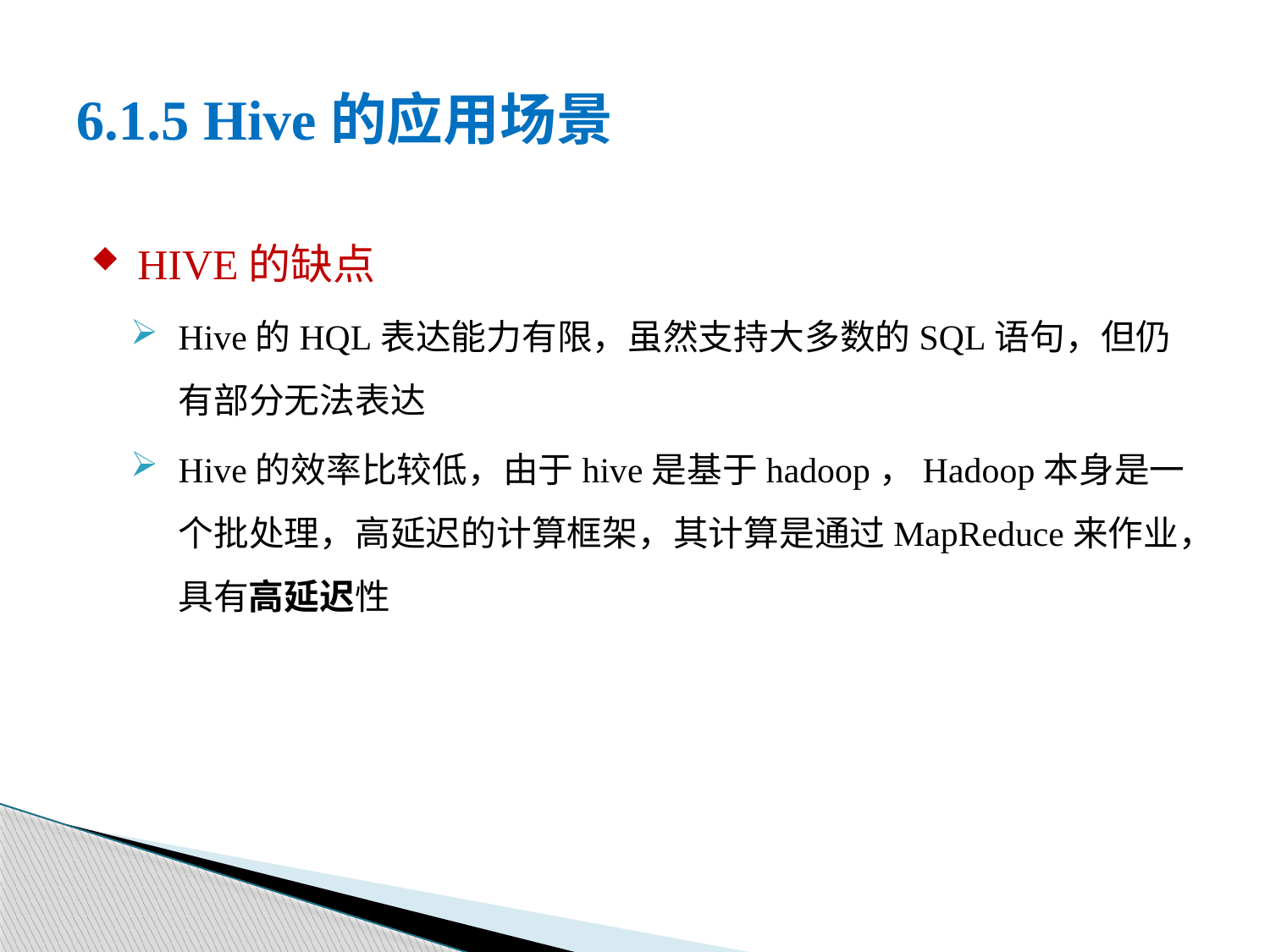

# 6.1.5 Hive的应用场景
 HIVE的缺点
Hive的HQL表达能力有限，虽然支持大多数的SQL语句，但仍有部分无法表达
Hive的效率比较低，由于hive是基于hadoop，Hadoop本身是一个批处理，高延迟的计算框架，其计算是通过MapReduce来作业，具有高延迟性